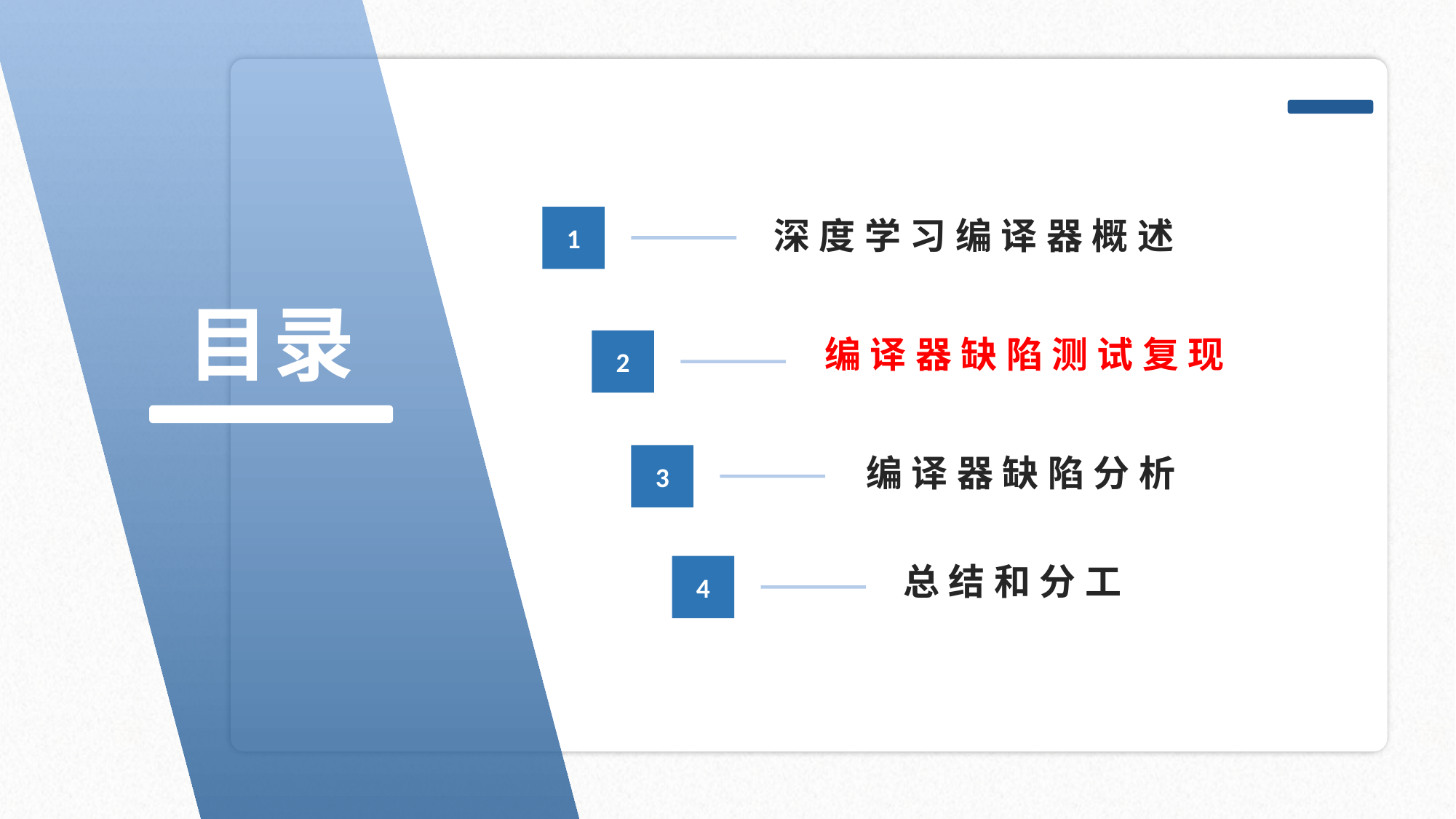

目录

深度学习编译器概述
1

编译器缺陷测试复现
2

编译器缺陷分析
3

总结和分工
4